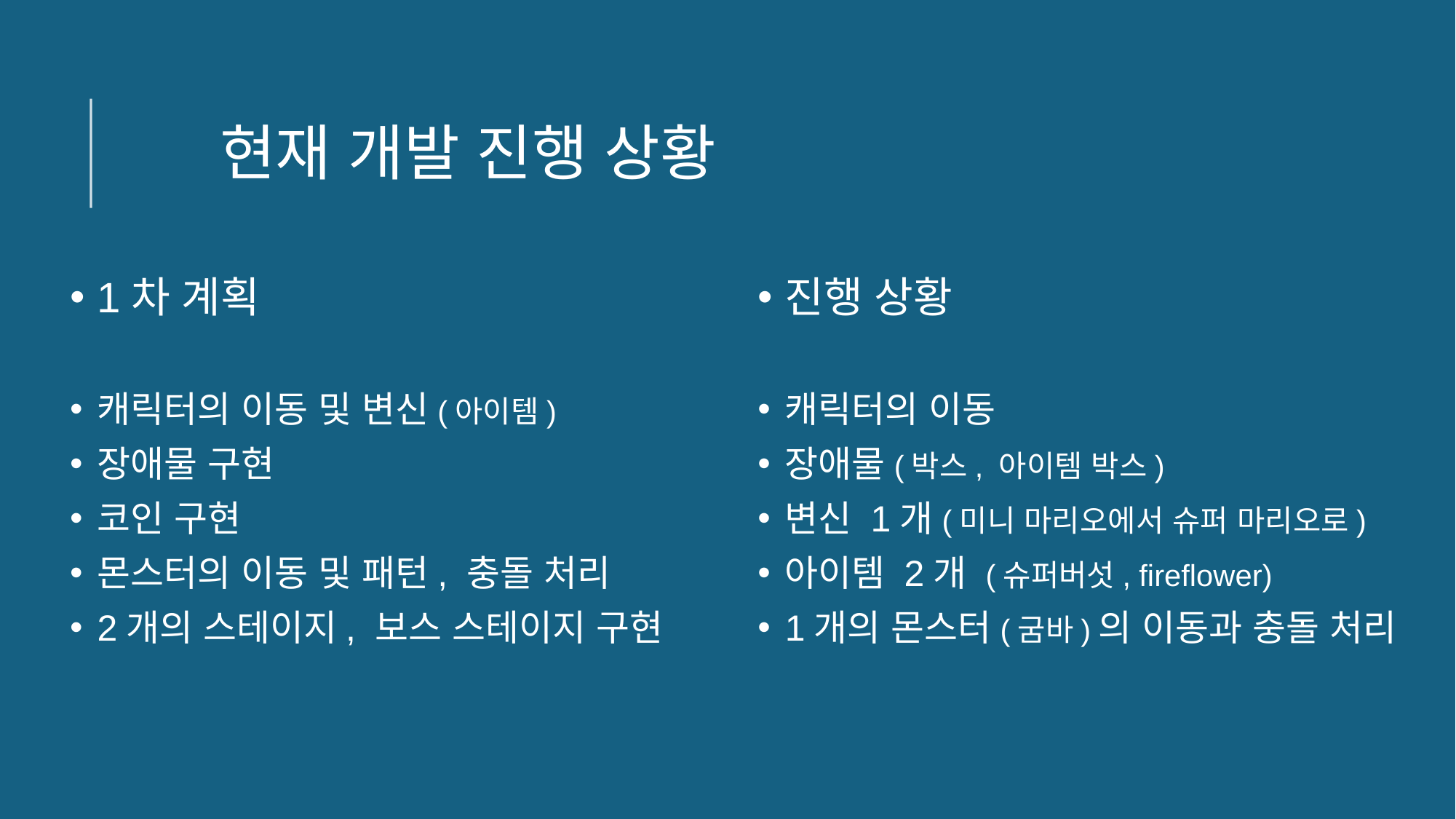

# 현재 개발 진행 상황
1차 계획

캐릭터의 이동 및 변신(아이템)
장애물 구현
코인 구현
몬스터의 이동 및 패턴, 충돌 처리
2개의 스테이지, 보스 스테이지 구현

진행 상황

캐릭터의 이동
장애물(박스, 아이템 박스)
변신 1개(미니 마리오에서 슈퍼 마리오로)
아이템 2개 (슈퍼버섯, fireflower)
1개의 몬스터(굼바)의 이동과 충돌 처리